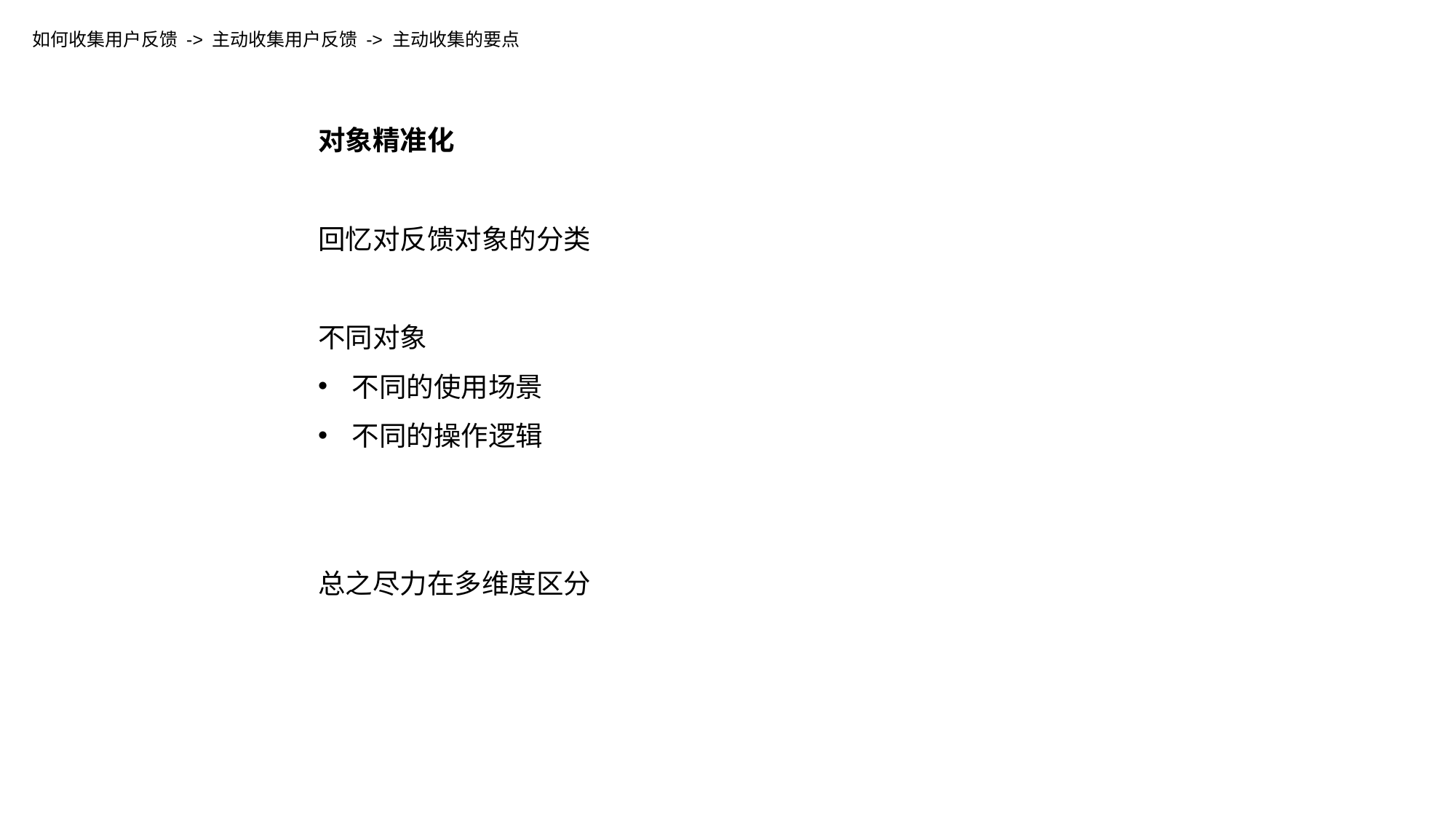

如何收集用户反馈 -> 主动收集用户反馈 -> 主动收集的要点
对象精准化
回忆对反馈对象的分类

不同对象
不同的使用场景
不同的操作逻辑

总之尽力在多维度区分